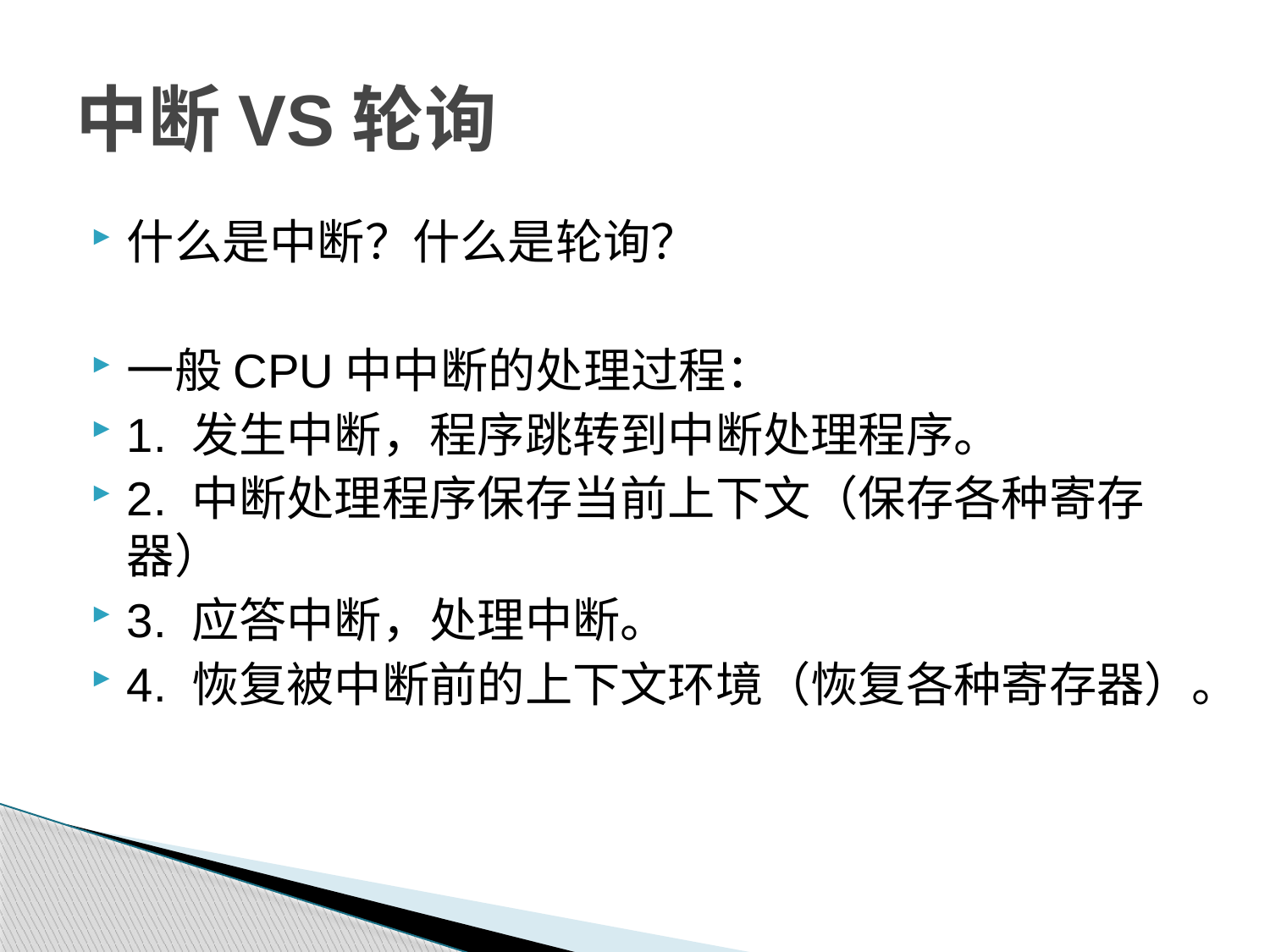

# 中断VS轮询
什么是中断？什么是轮询？

一般CPU中中断的处理过程：
1. 发生中断，程序跳转到中断处理程序。
2. 中断处理程序保存当前上下文（保存各种寄存器）
3. 应答中断，处理中断。
4. 恢复被中断前的上下文环境（恢复各种寄存器）。